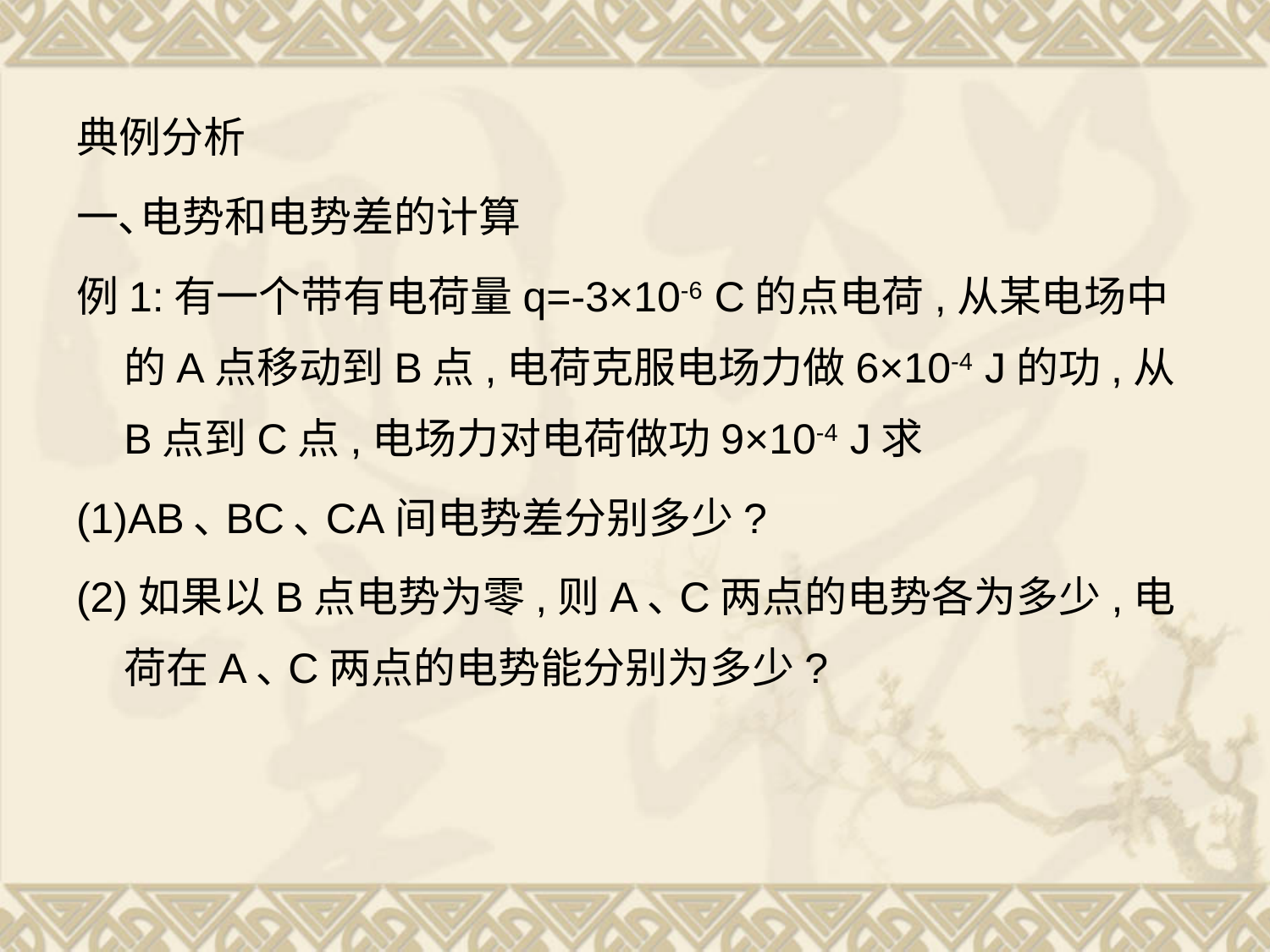

典例分析
一､电势和电势差的计算
例1:有一个带有电荷量q=-3×10-6 C的点电荷,从某电场中的A点移动到B点,电荷克服电场力做6×10-4 J的功,从B点到C点,电场力对电荷做功9×10-4 J求
(1)AB､BC､CA间电势差分别多少?
(2)如果以B点电势为零,则A､C两点的电势各为多少,电荷在A､C两点的电势能分别为多少?